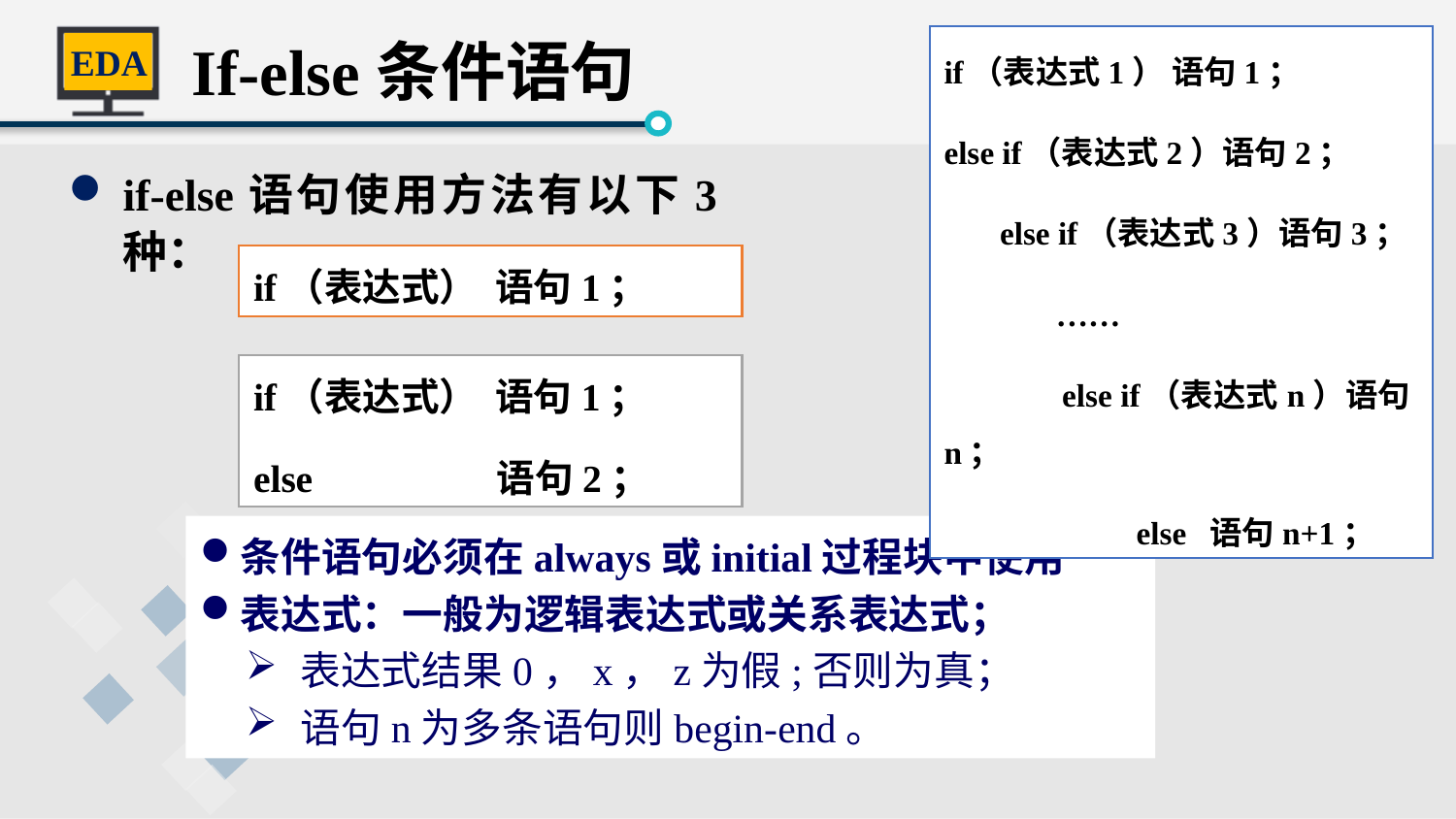

If-else条件语句
if（表达式1） 语句1；
else if（表达式2）语句2；
       else if（表达式3）语句3；
              ……
              else if（表达式n）语句n；
                        else  语句n+1；
if-else语句使用方法有以下3种：

if（表达式）  语句1；
if（表达式）  语句1；
else                  语句2；
条件语句必须在always或initial过程块中使用
表达式：一般为逻辑表达式或关系表达式；
表达式结果0，x，z为假;否则为真；
语句n为多条语句则begin-end。